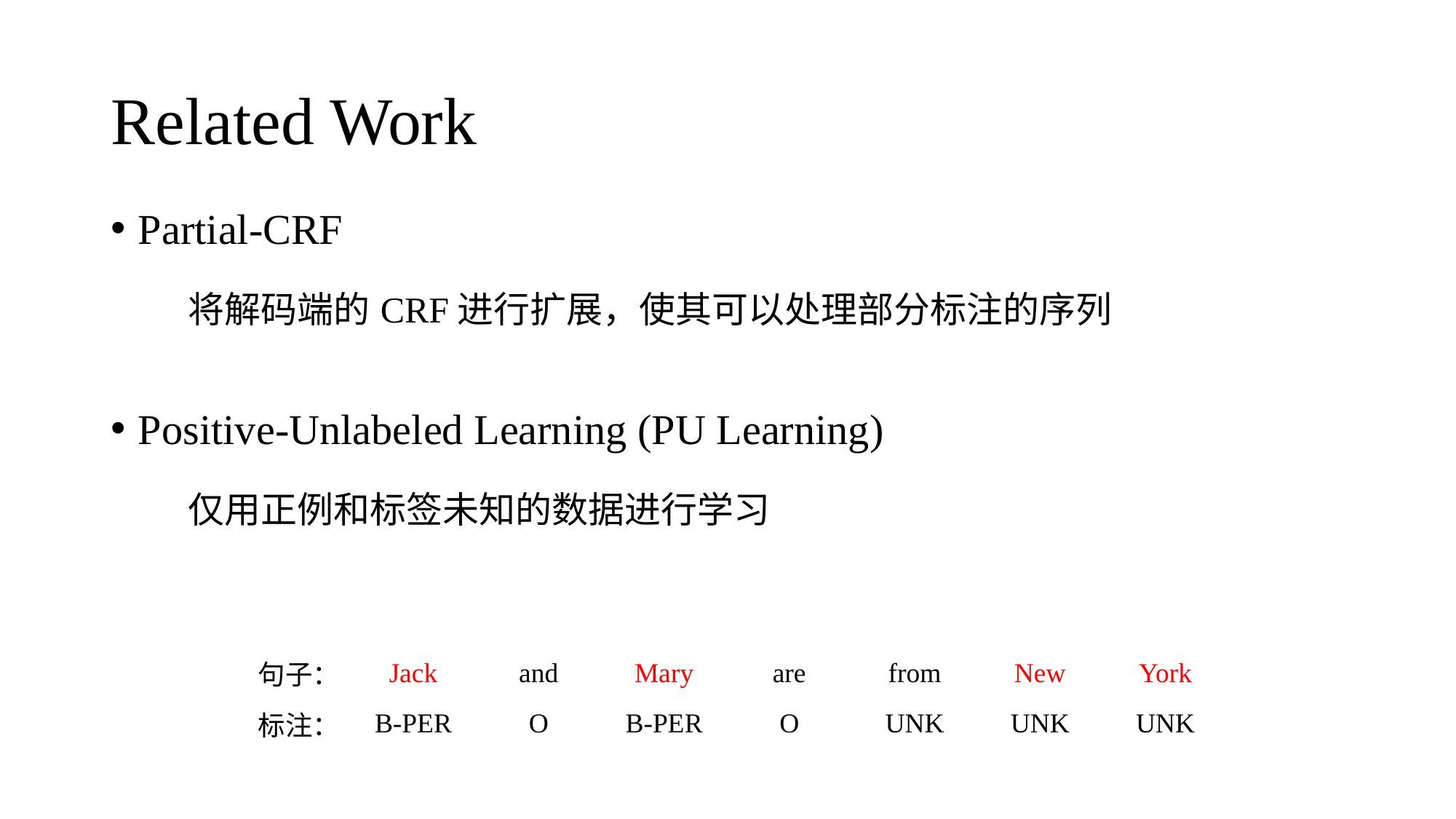

# Related Work
Partial-CRF

将解码端的CRF进行扩展，使其可以处理部分标注的序列
Positive-Unlabeled Learning (PU Learning)

仅用正例和标签未知的数据进行学习
| 句子： | Jack | and | Mary | are | from | New | York |
| --- | --- | --- | --- | --- | --- | --- | --- |
| 标注： | B-PER | O | B-PER | O | UNK | UNK | UNK |
21